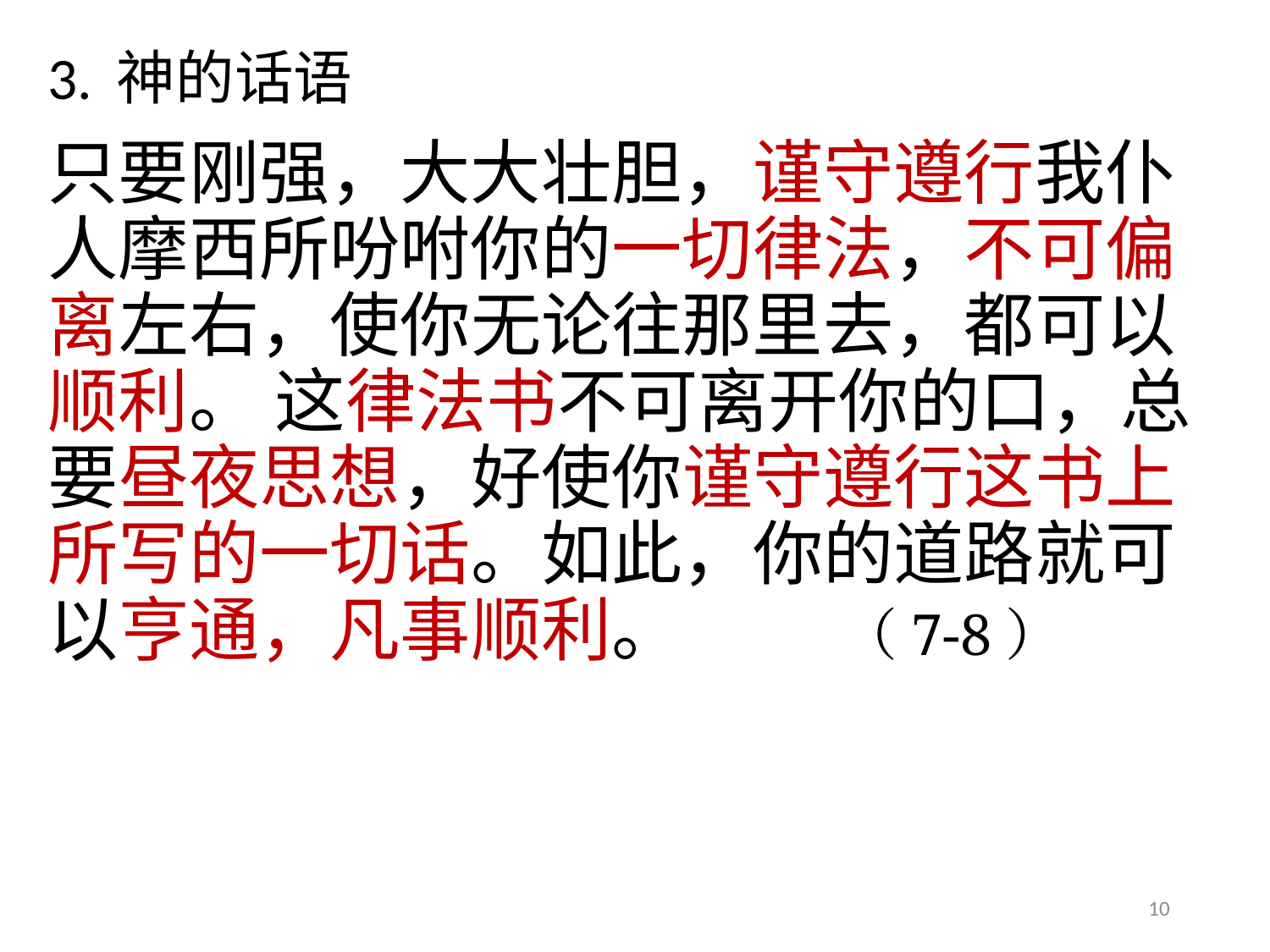

# 3. 神的话语
只要刚强，大大壮胆，谨守遵行我仆人摩西所吩咐你的一切律法，不可偏离左右，使你无论往那里去，都可以顺利。 这律法书不可离开你的口，总要昼夜思想，好使你谨守遵行这书上所写的一切话。如此，你的道路就可以亨通，凡事顺利。          （7-8）

10